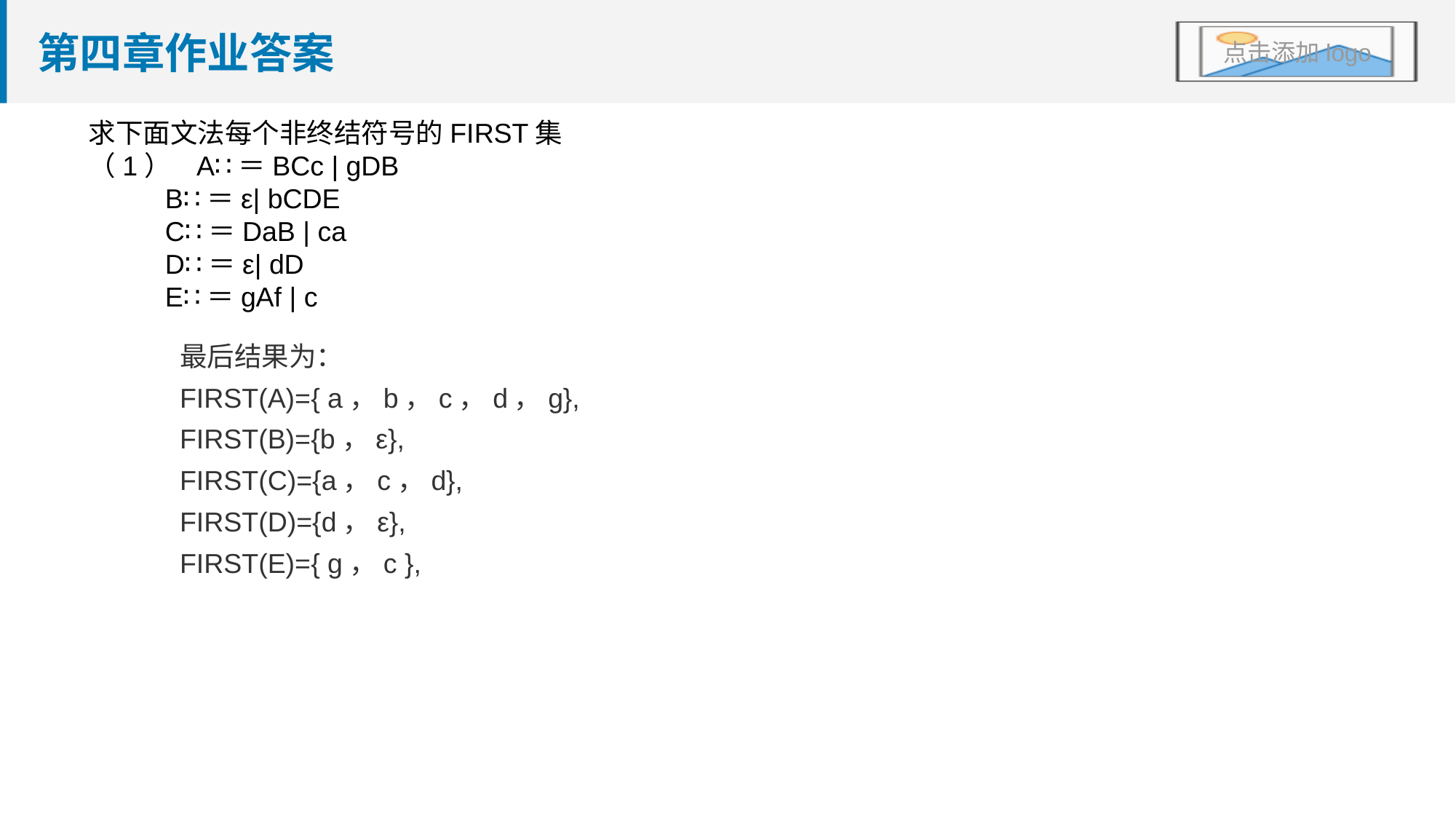

# 第四章作业答案

求下面文法每个非终结符号的FIRST集
（1）   A∷＝BCc | gDB
          B∷＝ε| bCDE
          C∷＝DaB | ca
          D∷＝ε| dD
          E∷＝gAf | c

最后结果为：
FIRST(A)={ a，b，c，d，g},
FIRST(B)={b，ε},
FIRST(C)={a，c，d},
FIRST(D)={d，ε},
FIRST(E)={ g，c },